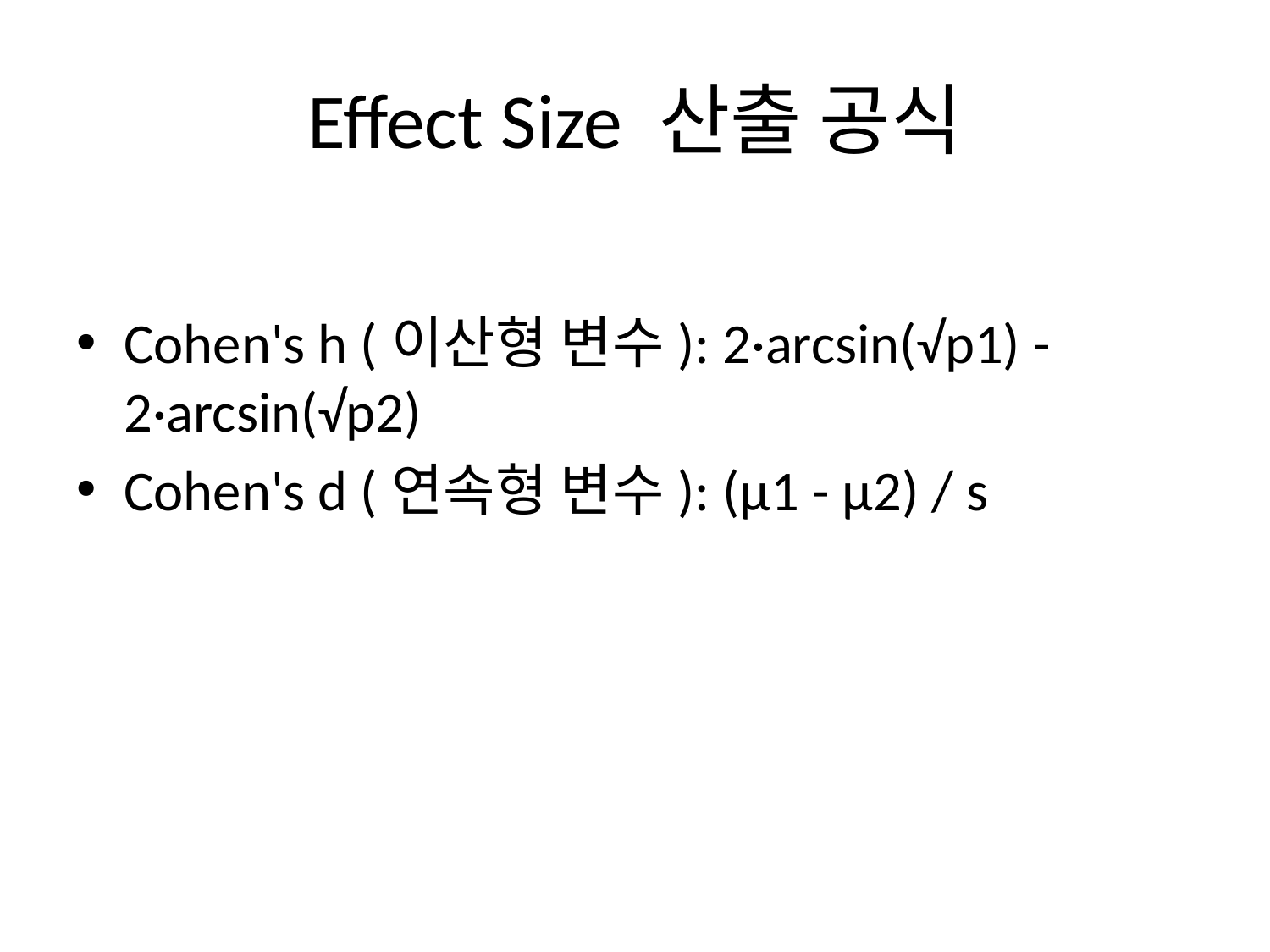

# Effect Size 산출 공식

Cohen's h (이산형 변수): 2·arcsin(√p1) - 2·arcsin(√p2)
Cohen's d (연속형 변수): (μ1 - μ2) / s